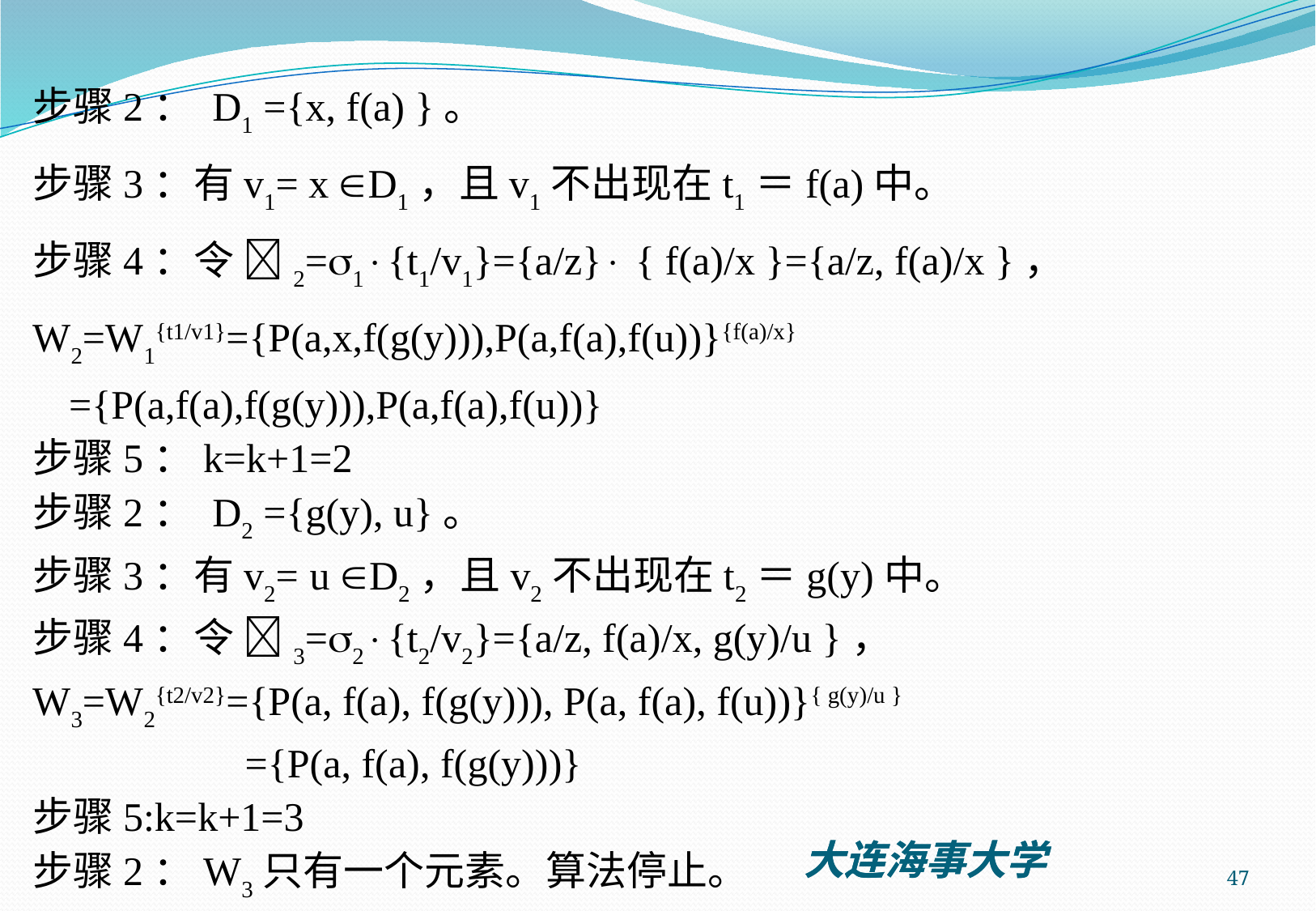

步骤2： D1 ={x, f(a) }。
步骤3：有v1= x ∈D1，且v1不出现在t1＝f(a)中。
步骤4：令 σ2=σ1⋅{t1/v1}={a/z}⋅ { f(a)/x }={a/z, f(a)/x }，
W2=W1{t1/v1}={P(a,x,f(g(y))),P(a,f(a),f(u))}{f(a)/x} ={P(a,f(a),f(g(y))),P(a,f(a),f(u))}
步骤5：k=k+1=2
步骤2： D2 ={g(y), u}。
步骤3：有v2= u ∈D2，且v2不出现在t2＝g(y)中。
步骤4：令 σ3=σ2⋅{t2/v2}={a/z, f(a)/x, g(y)/u }，
W3=W2{t2/v2}={P(a, f(a), f(g(y))), P(a, f(a), f(u))}{ g(y)/u }
                     ={P(a, f(a), f(g(y)))}
步骤5:k=k+1=3
步骤2：W3只有一个元素。算法停止。
  σ3={a/z, f(a)/x, g(y)/u }是W的最一般合一。
47